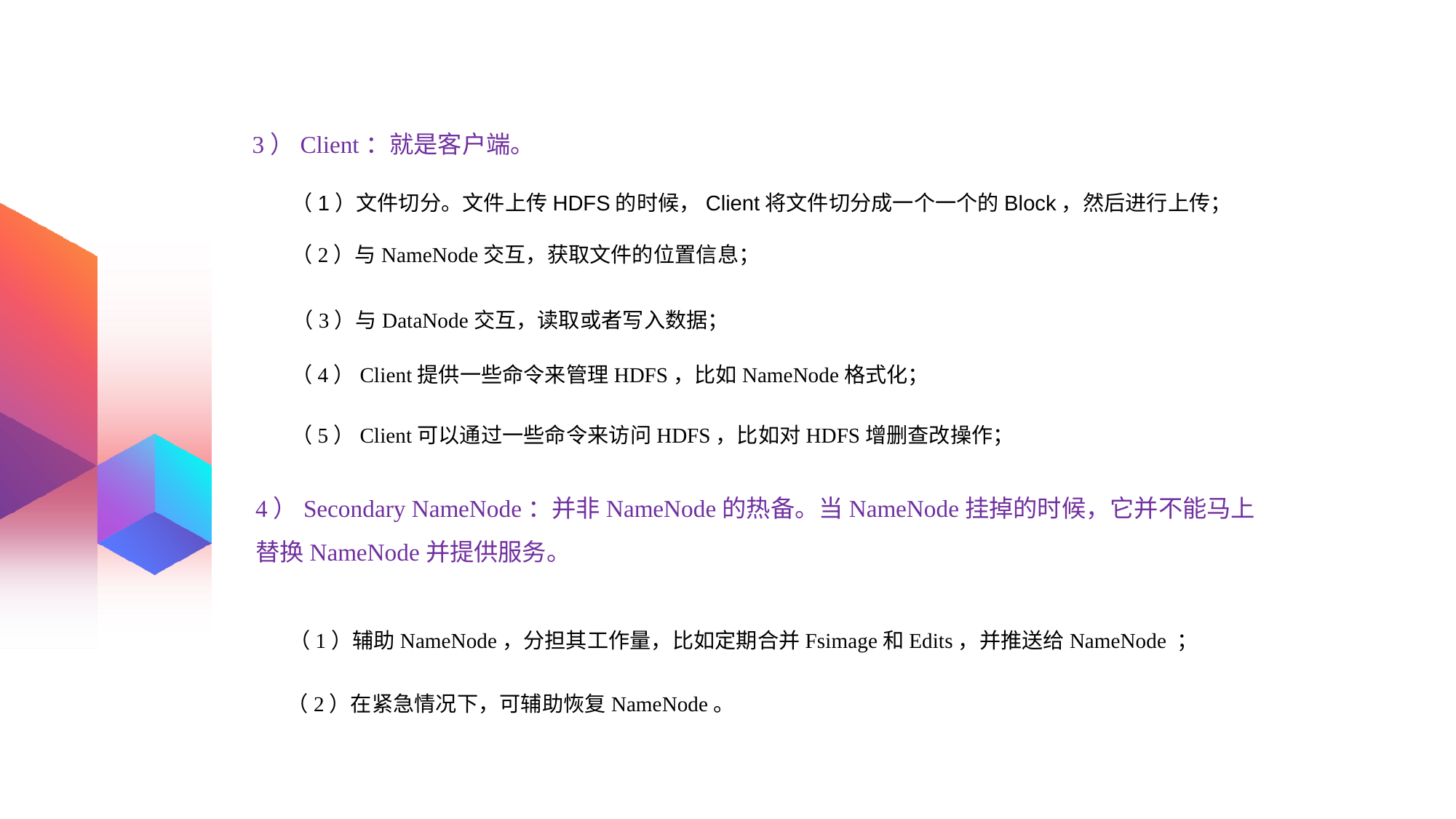

3）Client：就是客户端。
（1）文件切分。文件上传HDFS的时候，Client将文件切分成一个一个的Block，然后进行上传；
（2）与NameNode交互，获取文件的位置信息；
 （3）与DataNode交互，读取或者写入数据；
（4）Client提供一些命令来管理HDFS，比如NameNode格式化；
（5）Client可以通过一些命令来访问HDFS，比如对HDFS增删查改操作；
4）Secondary NameNode：并非NameNode的热备。当NameNode挂掉的时候，它并不能马上替换NameNode并提供服务。
（1）辅助NameNode，分担其工作量，比如定期合并Fsimage和Edits，并推送给NameNode ；
（2）在紧急情况下，可辅助恢复NameNode。